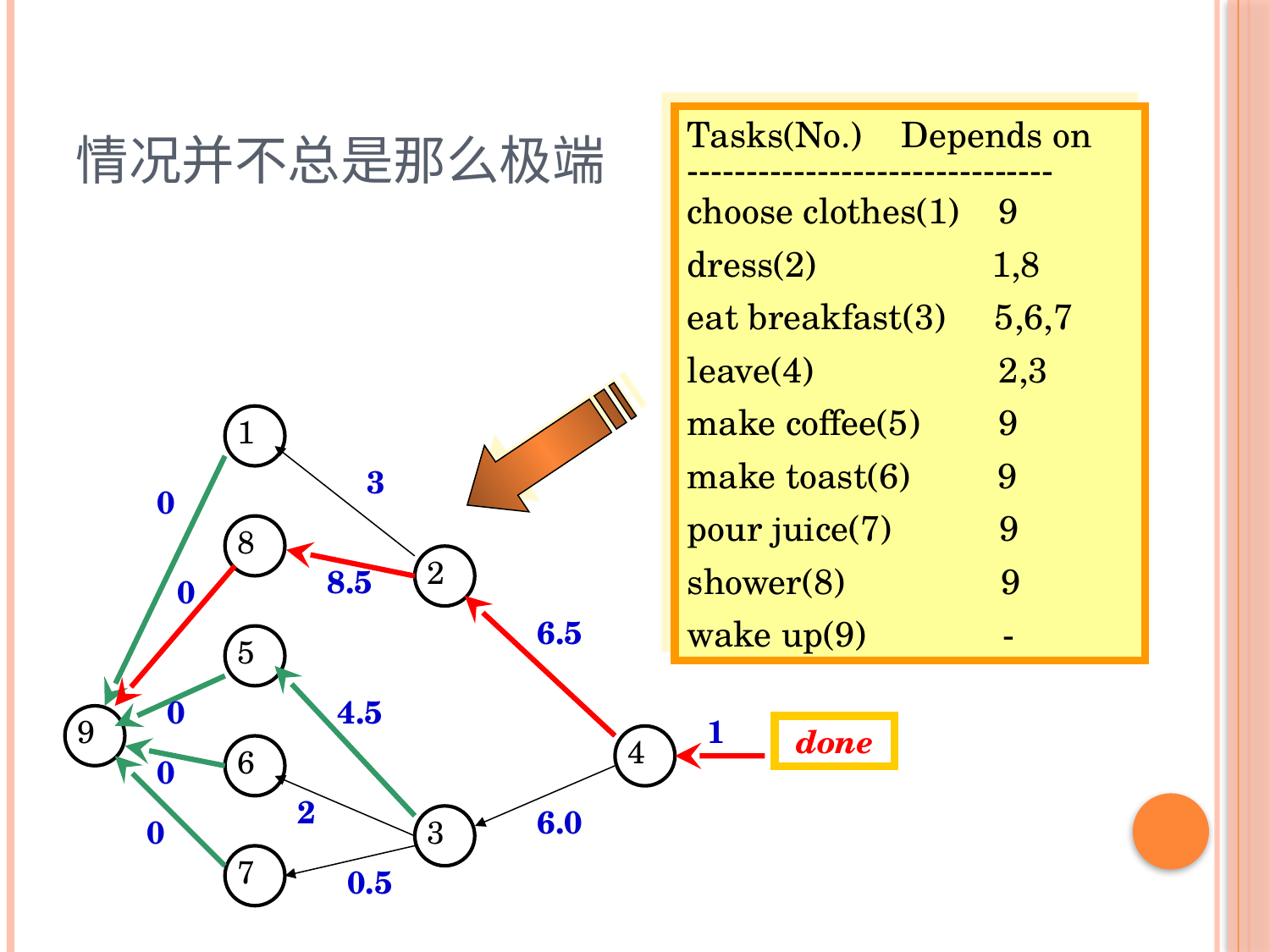

# 情况并不总是那么极端
Tasks(No.)    Depends on
-------------------------------
choose clothes(1)    9
dress(2)                  1,8
eat breakfast(3)     5,6,7
leave(4)                   2,3
make coffee(5)        9
make toast(6)         9
pour juice(7)           9
shower(8)                9
wake up(9)              -

1

3
0

8

2

8.5

0

6.5

5

0
4.5

9
1
done

4

6

0

2
6.0
0

3

7

0.5